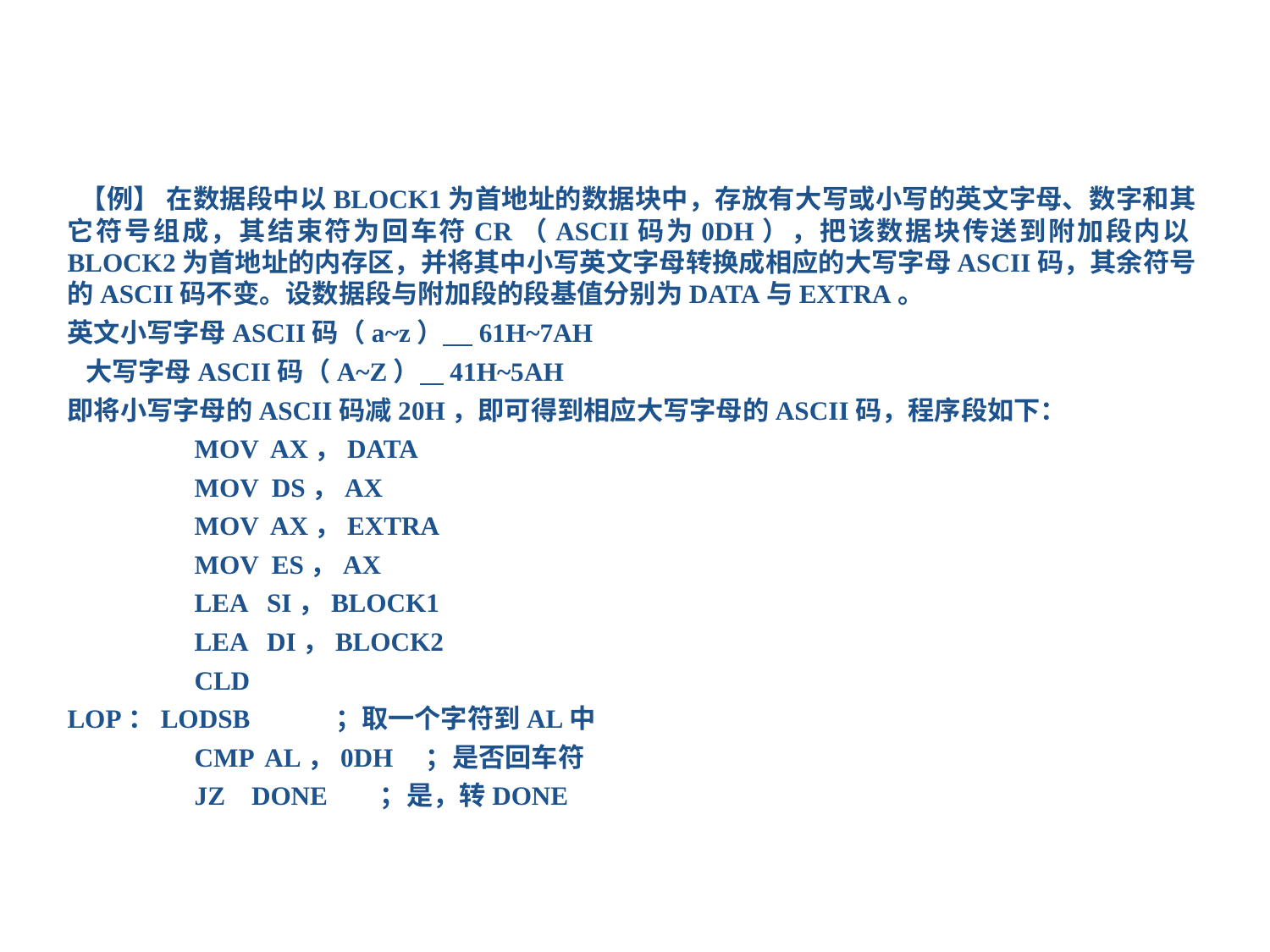

【例】 在数据段中以BLOCK1为首地址的数据块中，存放有大写或小写的英文字母、数字和其它符号组成，其结束符为回车符CR（ASCII码为0DH），把该数据块传送到附加段内以BLOCK2为首地址的内存区，并将其中小写英文字母转换成相应的大写字母ASCII码，其余符号的ASCII码不变。设数据段与附加段的段基值分别为DATA与EXTRA。
英文小写字母ASCII码（a~z）     61H~7AH
  大写字母ASCII码（A~Z）    41H~5AH
即将小写字母的ASCII码减20H，即可得到相应大写字母的ASCII码，程序段如下：
	MOV  AX，DATA
	MOV  DS，AX
	MOV  AX，EXTRA
	MOV  ES，AX
	LEA   SI，BLOCK1
	LEA   DI，BLOCK2
	CLD
LOP：LODSB            ；取一个字符到AL中
	CMP  AL，0DH    ；是否回车符
	JZ    DONE       ；是，转DONE